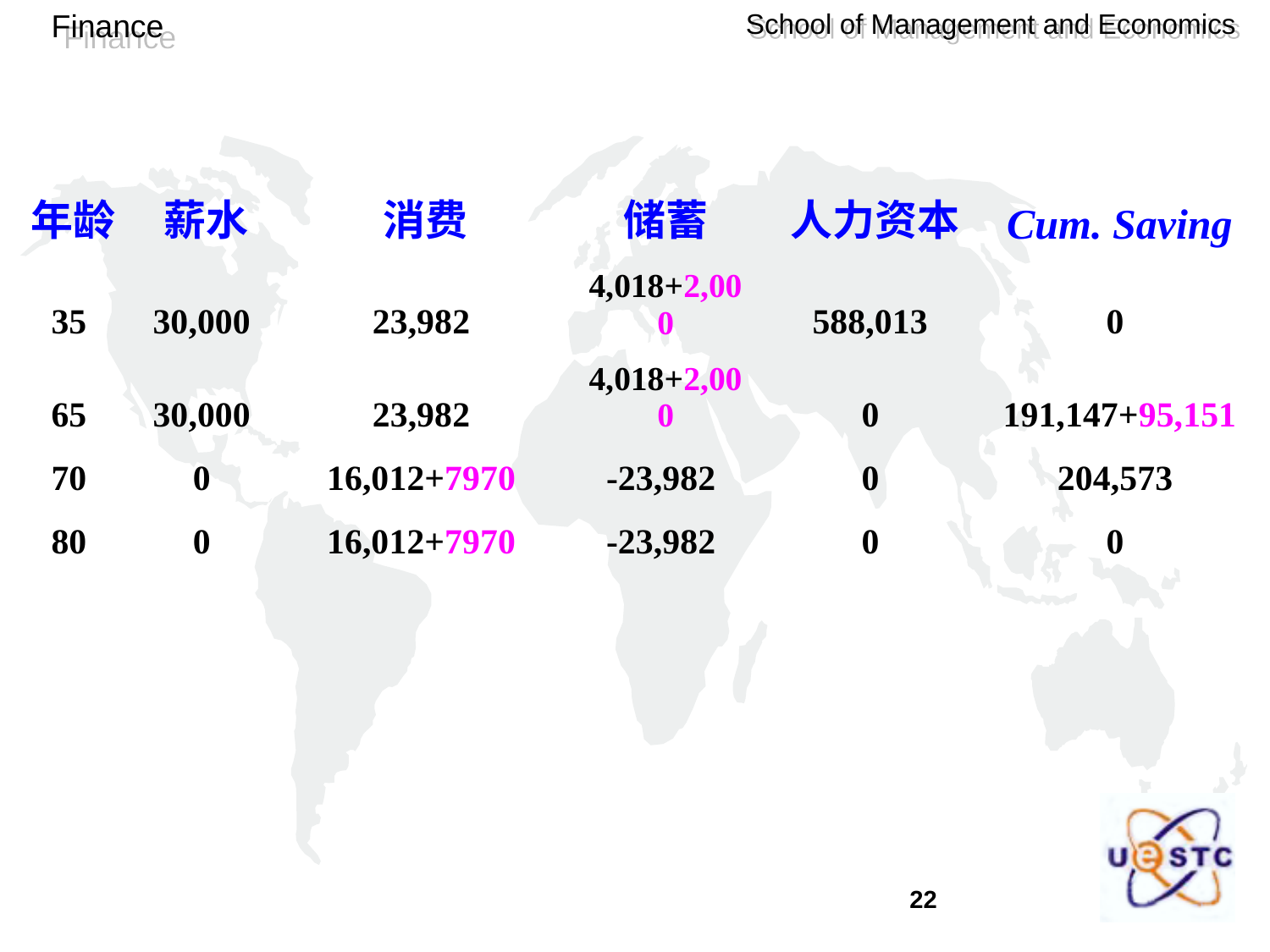

| 年龄 | 薪水 | 消费 | 储蓄 | 人力资本 | Cum. Saving |
| --- | --- | --- | --- | --- | --- |
| 35 | 30,000 | 23,982 | 4,018+2,000 | 588,013 | 0 |
| 65 | 30,000 | 23,982 | 4,018+2,000 | 0 | 191,147+95,151 |
| 70 | 0 | 16,012+7970 | -23,982 | 0 | 204,573 |
| 80 | 0 | 16,012+7970 | -23,982 | 0 | 0 |